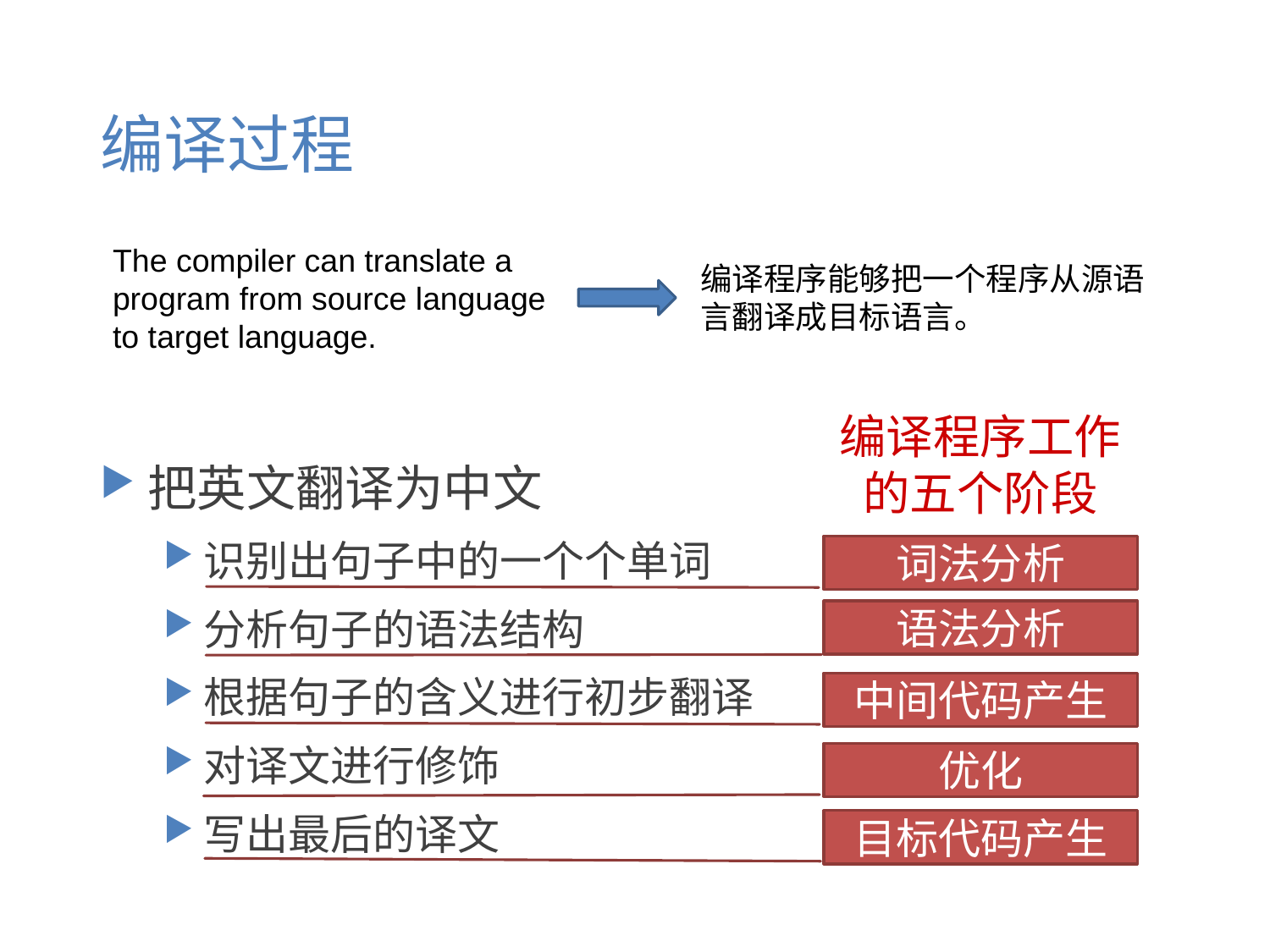

# 编译过程
The compiler can translate a program from source language to target language.
编译程序能够把一个程序从源语言翻译成目标语言。

编译程序工作
的五个阶段
把英文翻译为中文
识别出句子中的一个个单词
分析句子的语法结构
根据句子的含义进行初步翻译
对译文进行修饰
写出最后的译文
词法分析
语法分析
中间代码产生
优化
目标代码产生